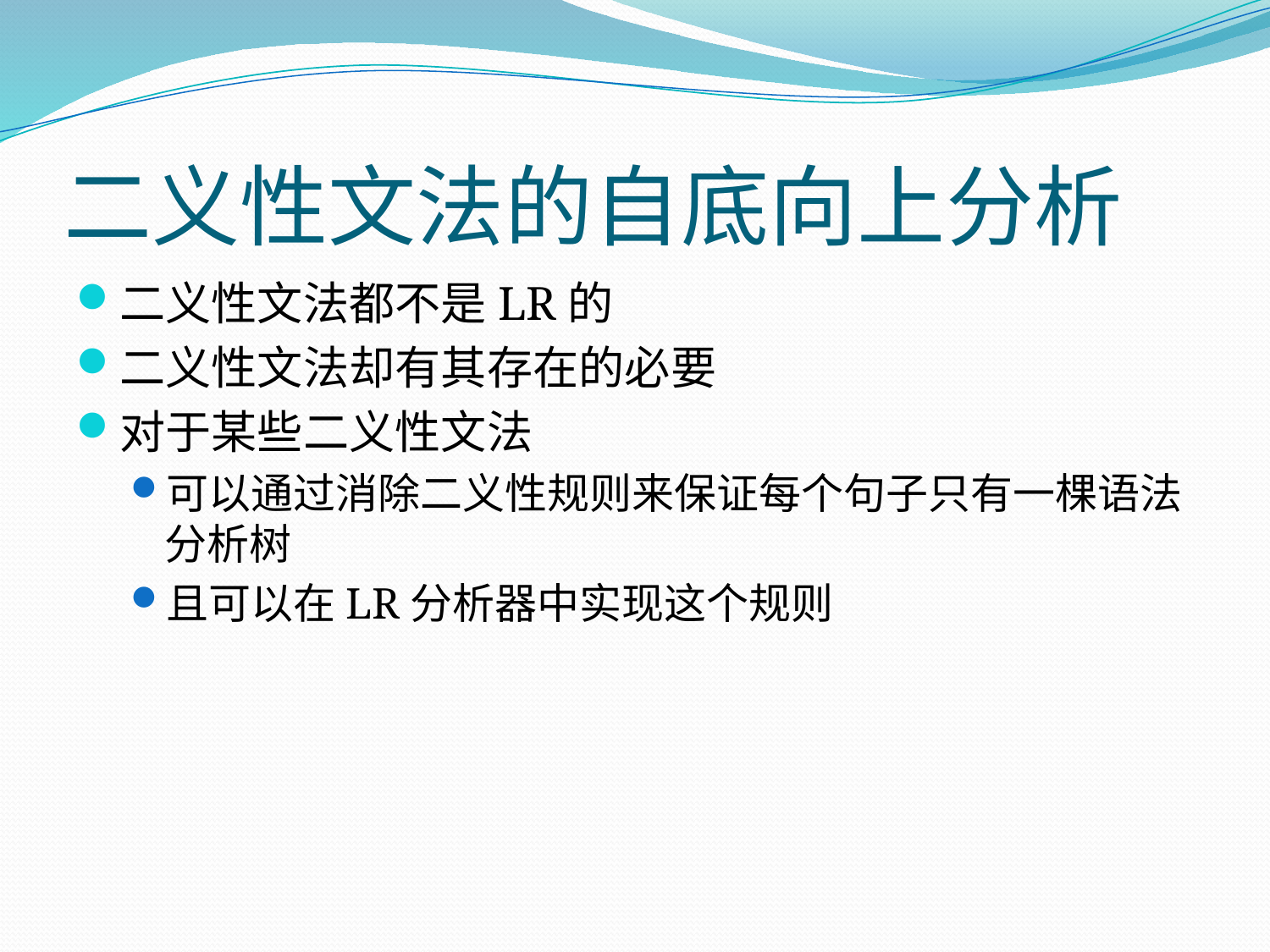

# 二义性文法的自底向上分析
二义性文法都不是LR的
二义性文法却有其存在的必要
对于某些二义性文法
可以通过消除二义性规则来保证每个句子只有一棵语法分析树
且可以在LR分析器中实现这个规则